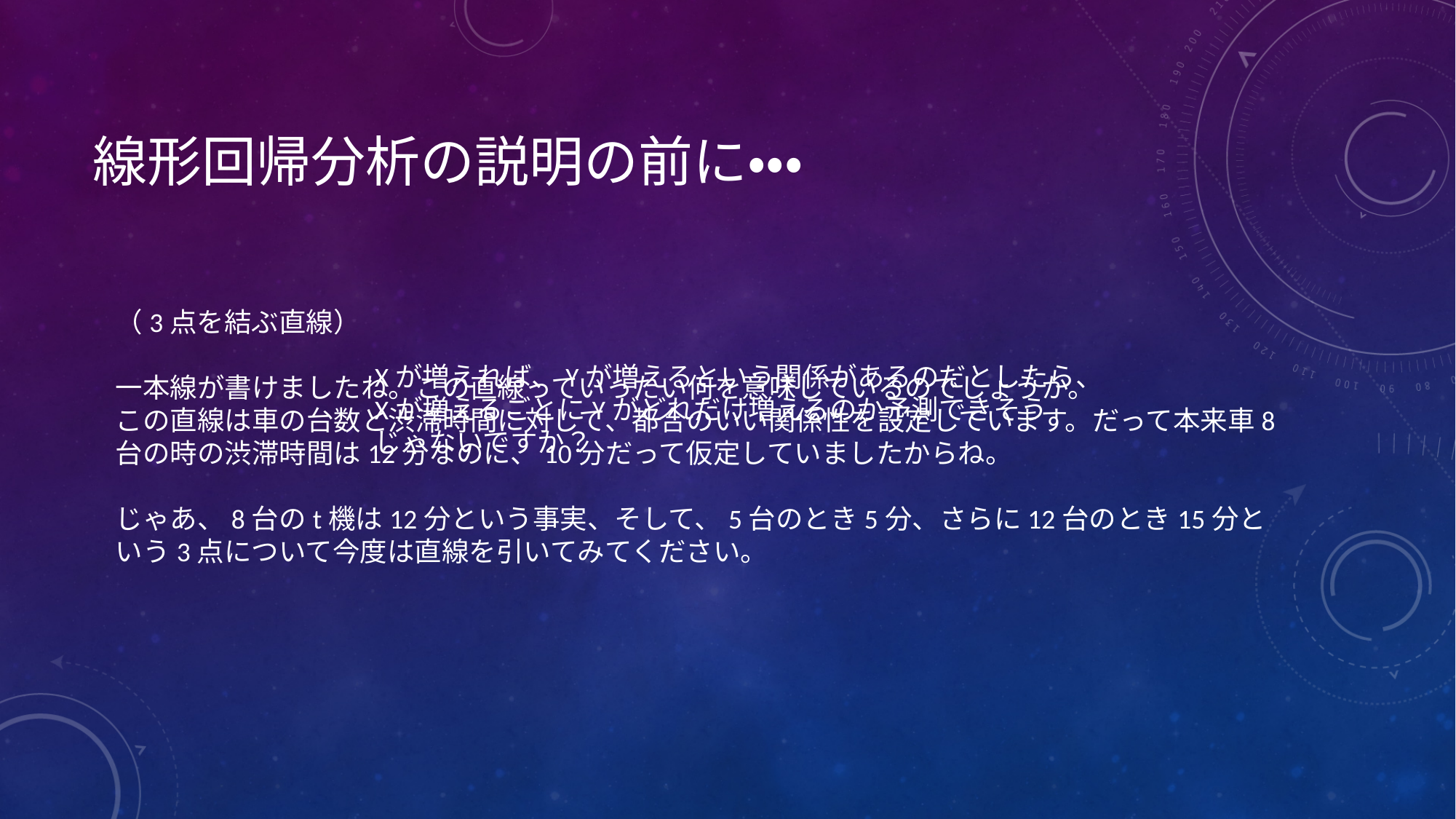

# 線形回帰分析の説明の前に・・・
（3点を結ぶ直線）

一本線が書けましたね。この直線っていったい何を意味しているのでしょうか。
この直線は車の台数と渋滞時間に対して、都合のいい関係性を設定しています。だって本来車8台の時の渋滞時間は12分なのに、10分だって仮定していましたからね。

じゃあ、8台のt機は12分という事実、そして、5台のとき5分、さらに12台のとき15分という3点について今度は直線を引いてみてください。

Xが増えれば、Yが増えるという関係があるのだとしたら、Xが増えるごとにYがどれだけ増えるのか予測できそうじゃないですか？